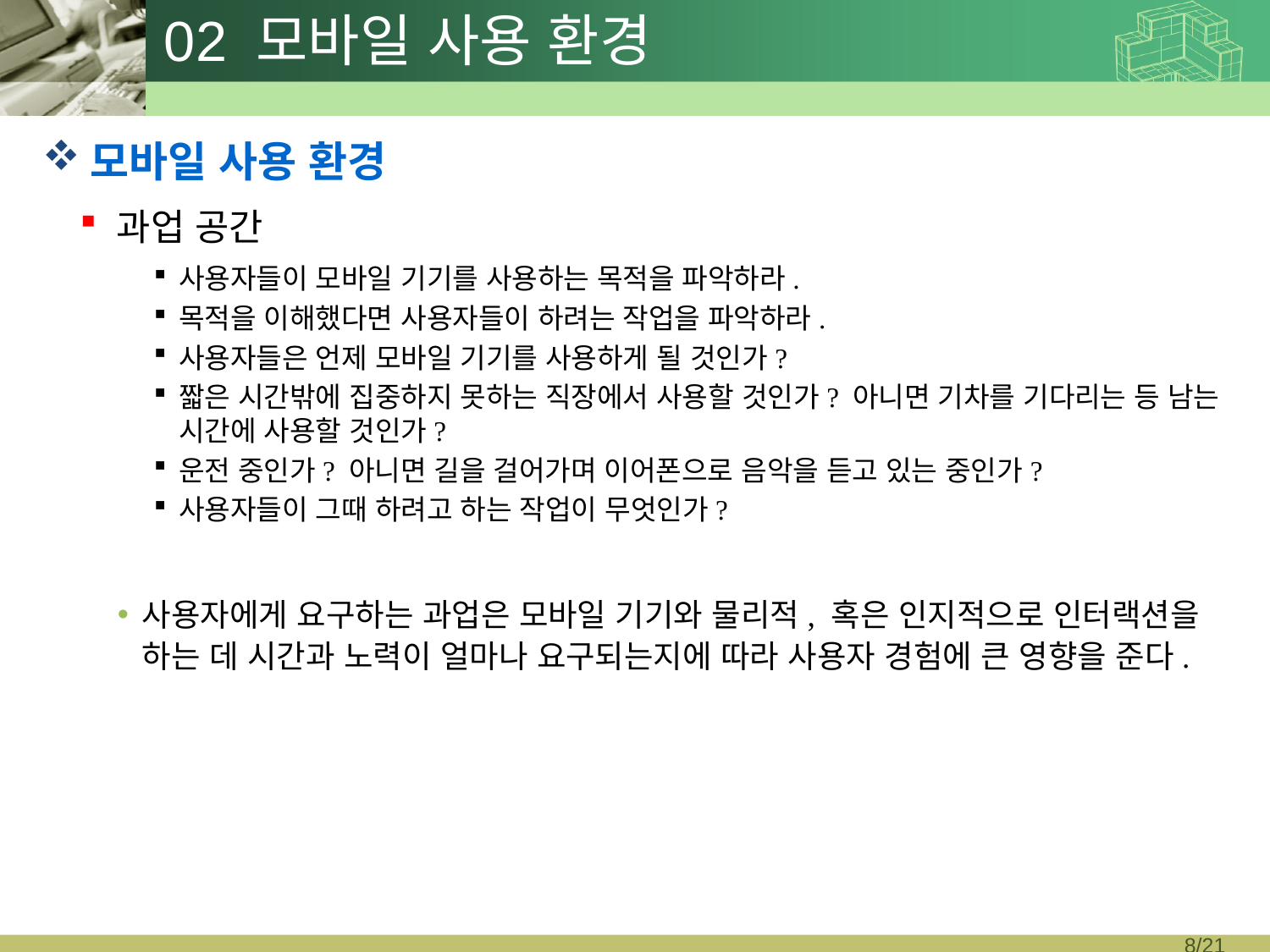

# 02 모바일 사용 환경
모바일 사용 환경
과업 공간
사용자들이 모바일 기기를 사용하는 목적을 파악하라.
목적을 이해했다면 사용자들이 하려는 작업을 파악하라.
사용자들은 언제 모바일 기기를 사용하게 될 것인가?
짧은 시간밖에 집중하지 못하는 직장에서 사용할 것인가? 아니면 기차를 기다리는 등 남는 시간에 사용할 것인가?
운전 중인가? 아니면 길을 걸어가며 이어폰으로 음악을 듣고 있는 중인가?
사용자들이 그때 하려고 하는 작업이 무엇인가?

사용자에게 요구하는 과업은 모바일 기기와 물리적, 혹은 인지적으로 인터랙션을 하는 데 시간과 노력이 얼마나 요구되는지에 따라 사용자 경험에 큰 영향을 준다.